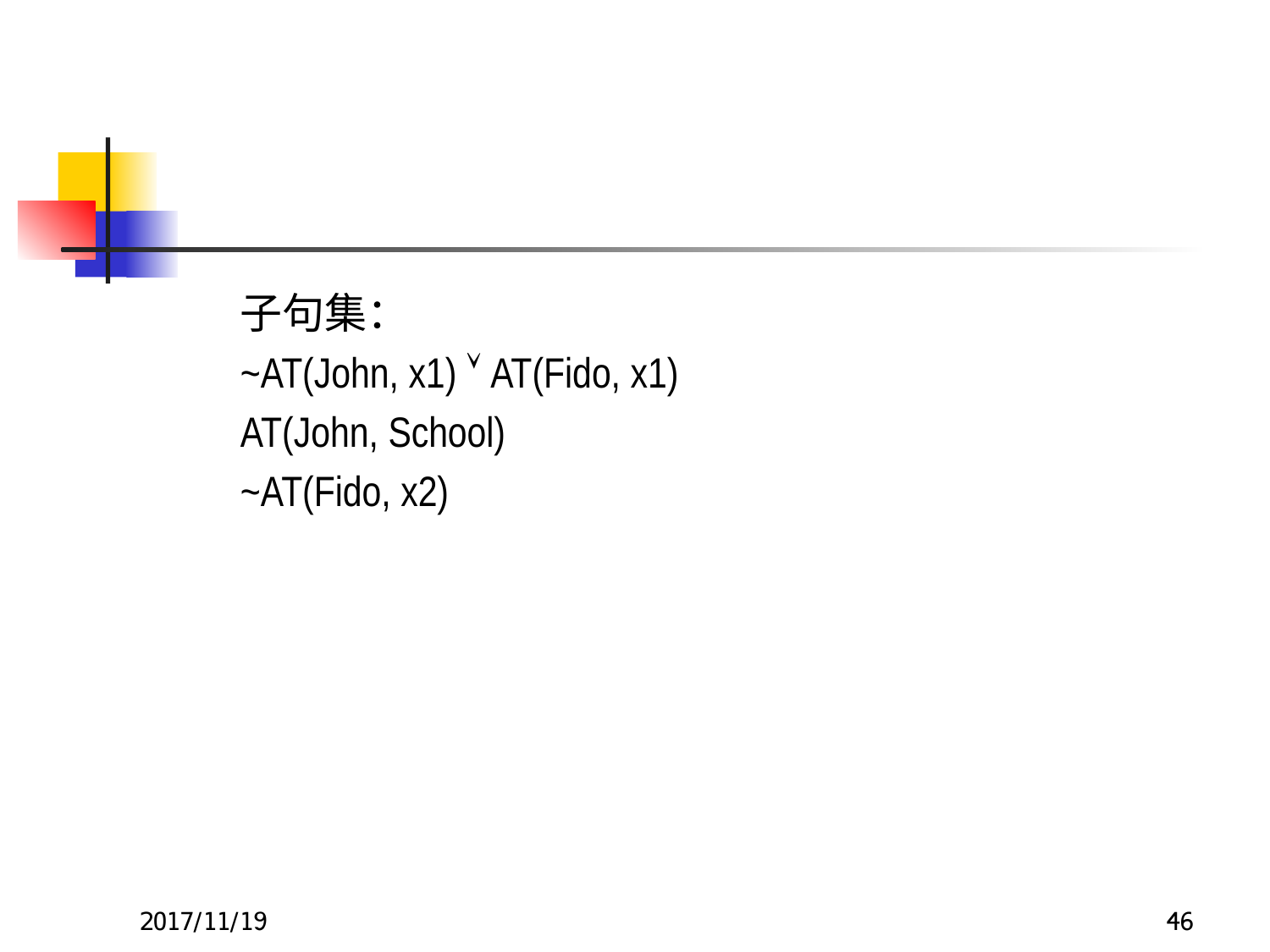

子句集：
~AT(John, x1) ∨ AT(Fido, x1)
AT(John, School)
~AT(Fido, x2)

2017/11/19
46